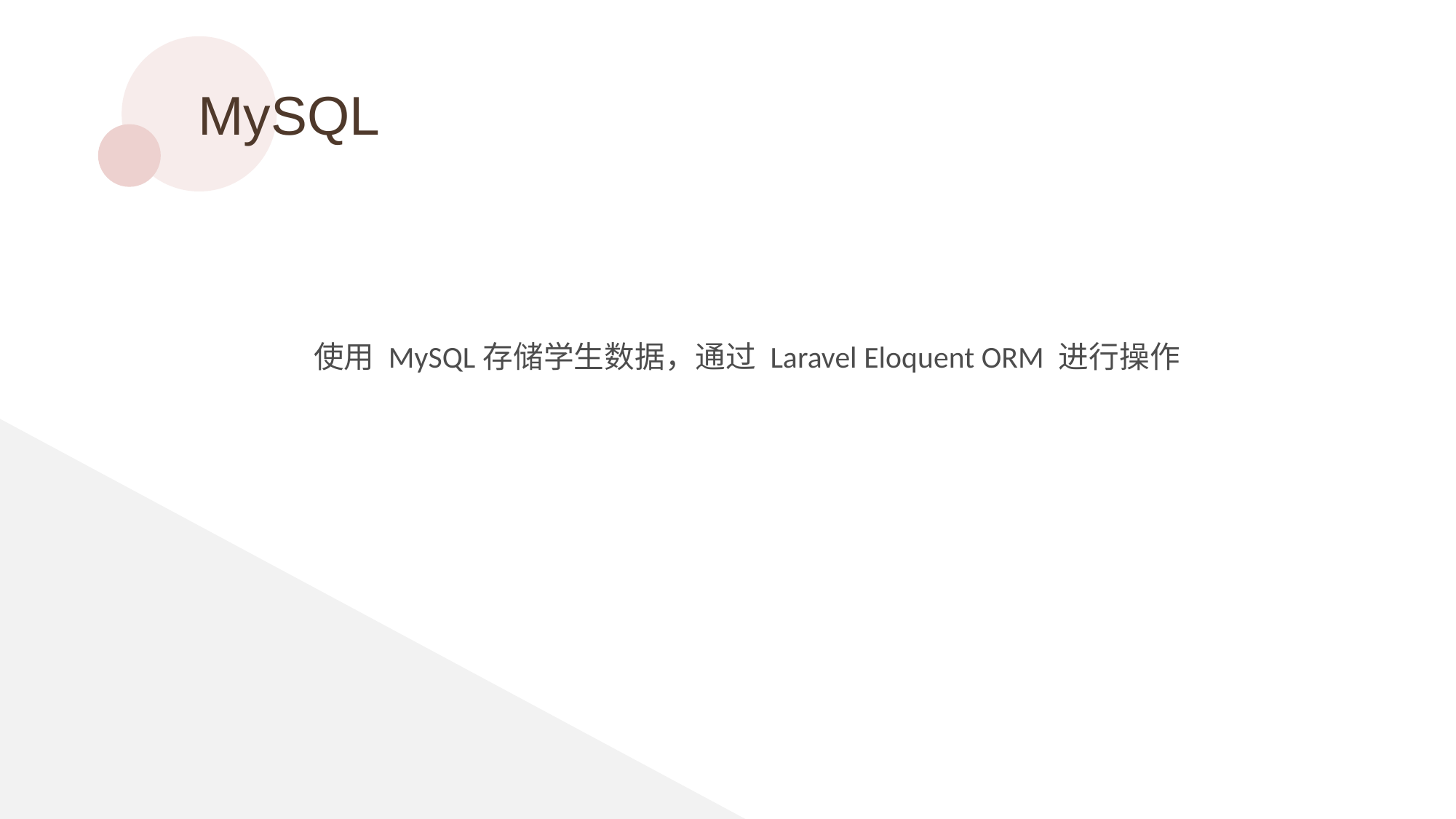

MySQL

使用 MySQL存储学生数据，通过 Laravel Eloquent ORM 进行操作